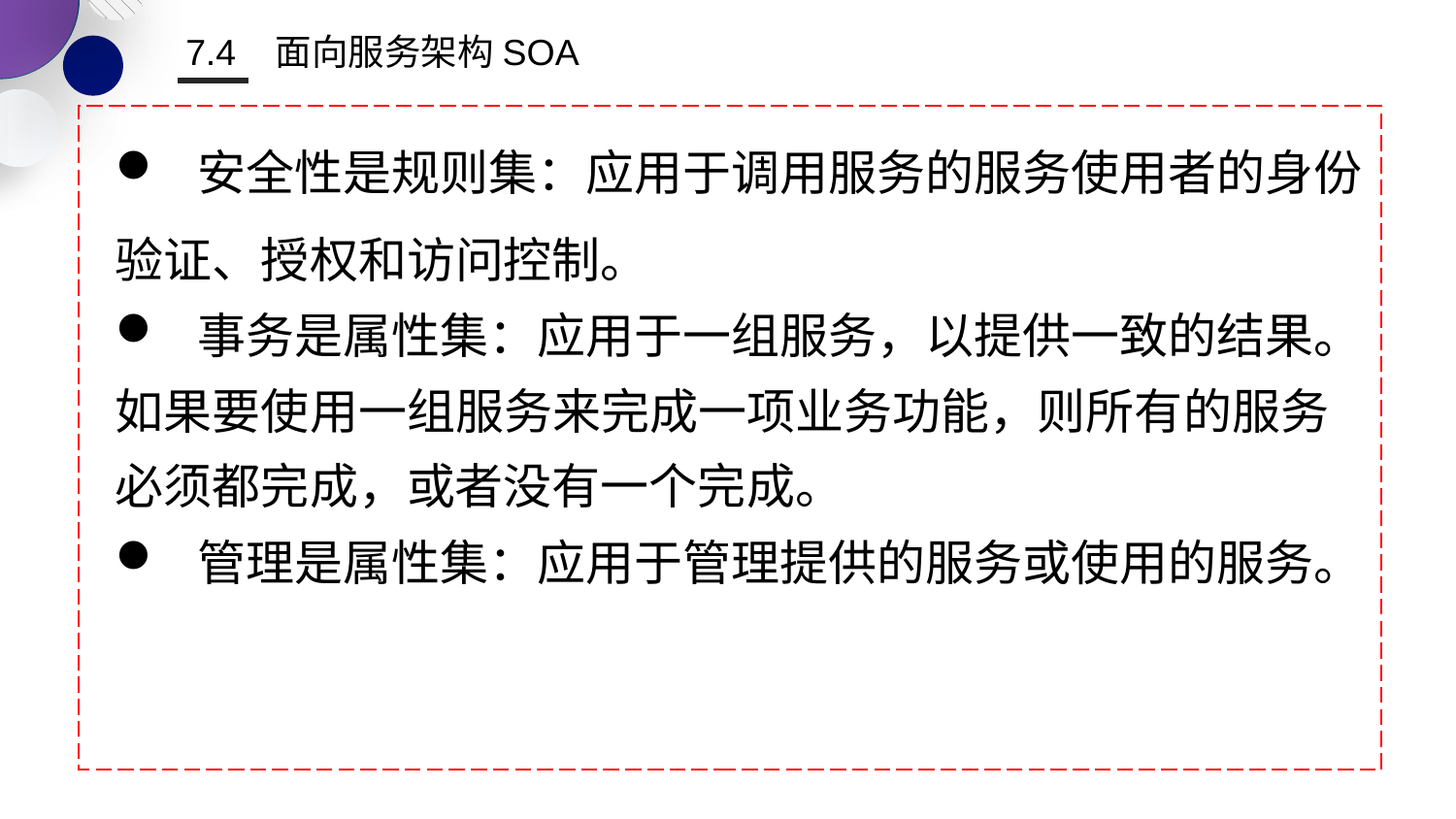

7.4   面向服务架构SOA

  安全性是规则集：应用于调用服务的服务使用者的身份验证、授权和访问控制。
  事务是属性集：应用于一组服务，以提供一致的结果。如果要使用一组服务来完成一项业务功能，则所有的服务必须都完成，或者没有一个完成。
  管理是属性集：应用于管理提供的服务或使用的服务。